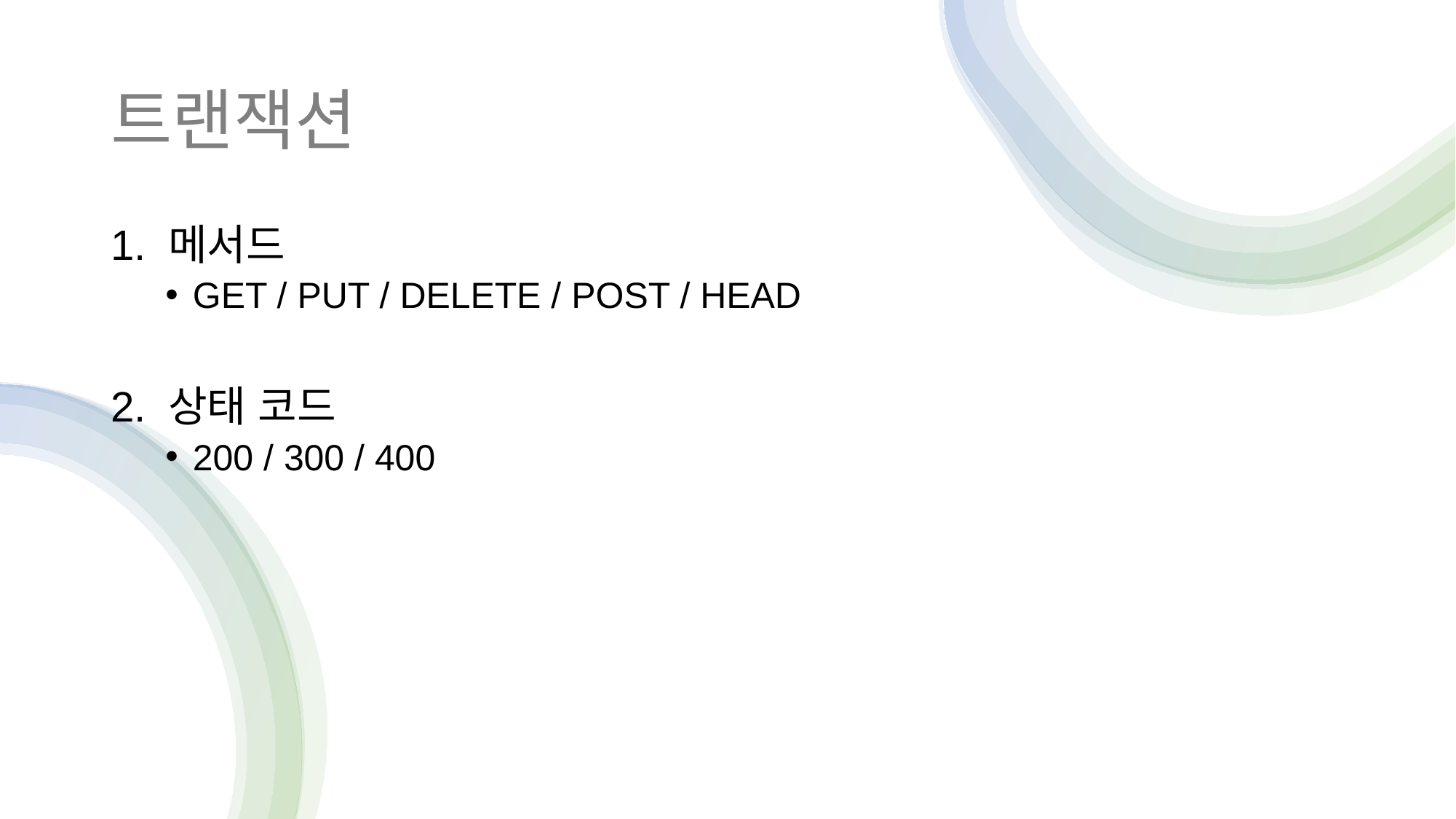

# 트랜잭션
1. 메서드
GET / PUT / DELETE / POST / HEAD

2. 상태 코드
200 / 300 / 400